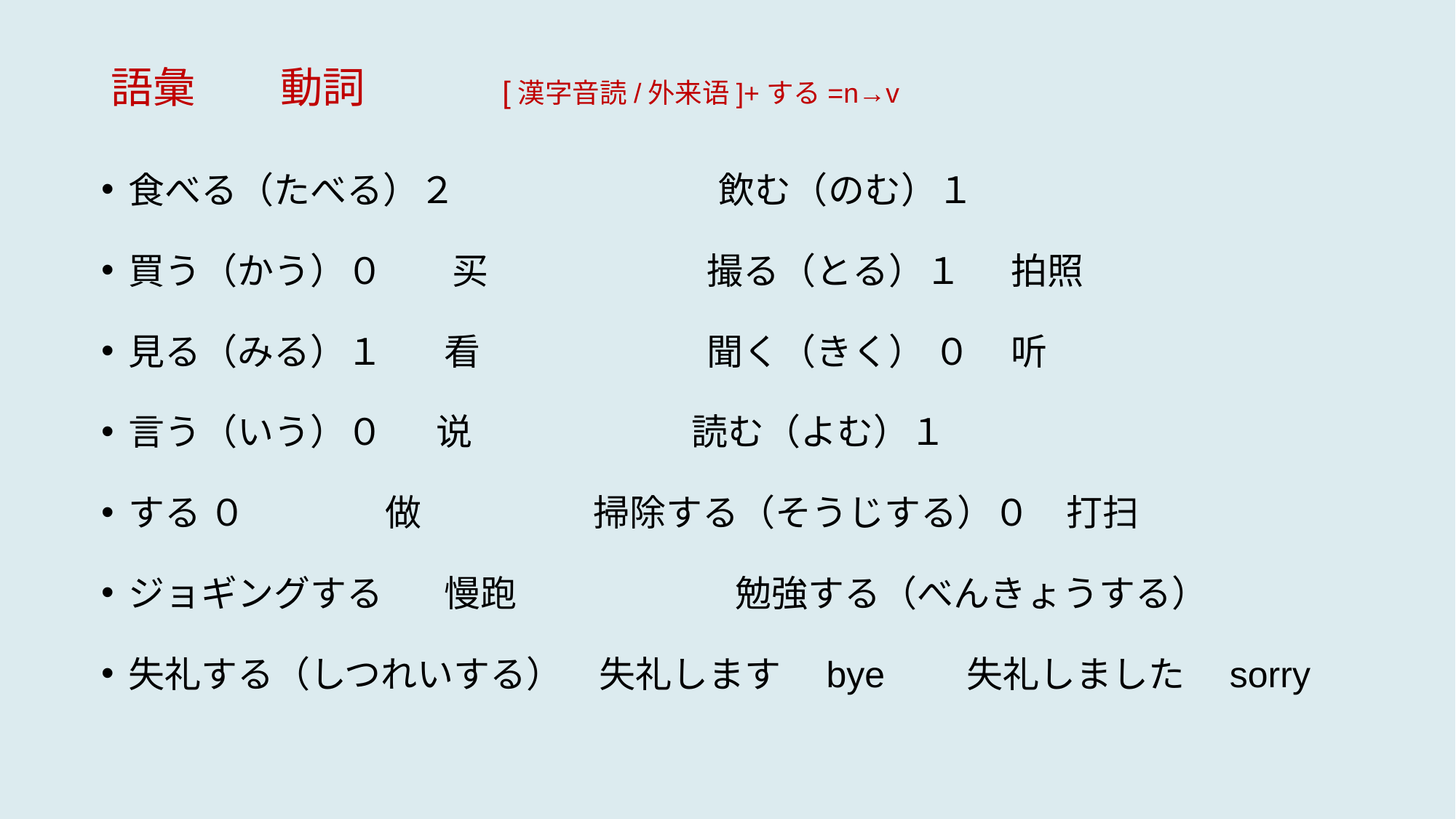

# 語彙　　動詞　　　[漢字音読/外来语]+する=n→v
食べる（たべる）２　　　　　　　 飲む（のむ）１
買う（かう）０　    买　　　　　　撮る（とる）１      拍照
見る（みる）１　   看　　　　　　 聞く（きく） ０     听
言う（いう）０　  说         　　　　読む（よむ）１
する ０                 做                     掃除する（そうじする）０　打扫
ジョギングする　   慢跑　　　　　　勉強する（べんきょうする）
失礼する（しつれいする）　失礼します　bye　　失礼しました　sorry